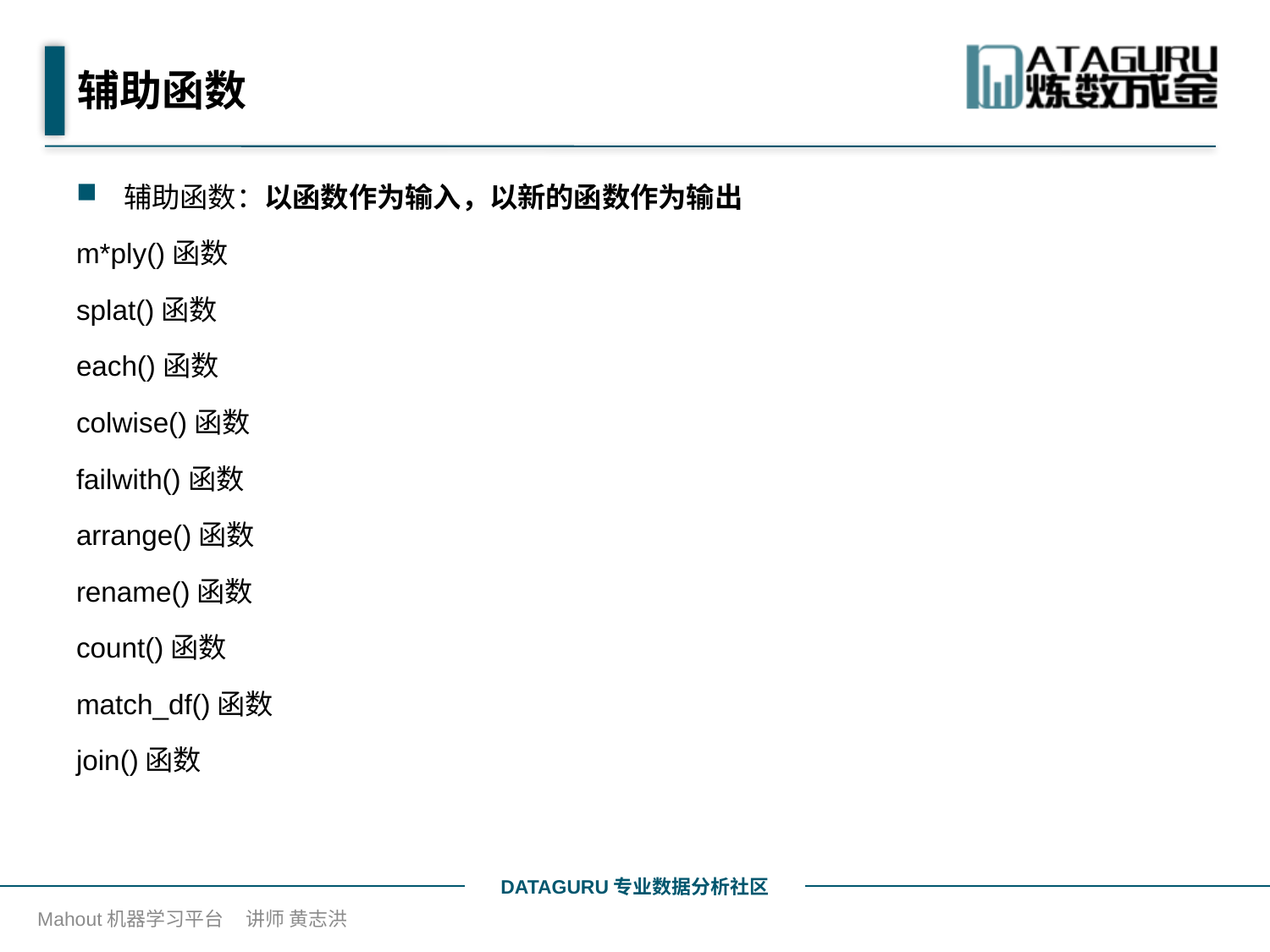

# 辅助函数
辅助函数：以函数作为输入，以新的函数作为输出
m*ply()函数
splat()函数
each()函数
colwise()函数
failwith()函数
arrange()函数
rename()函数
count()函数
match_df()函数
join()函数